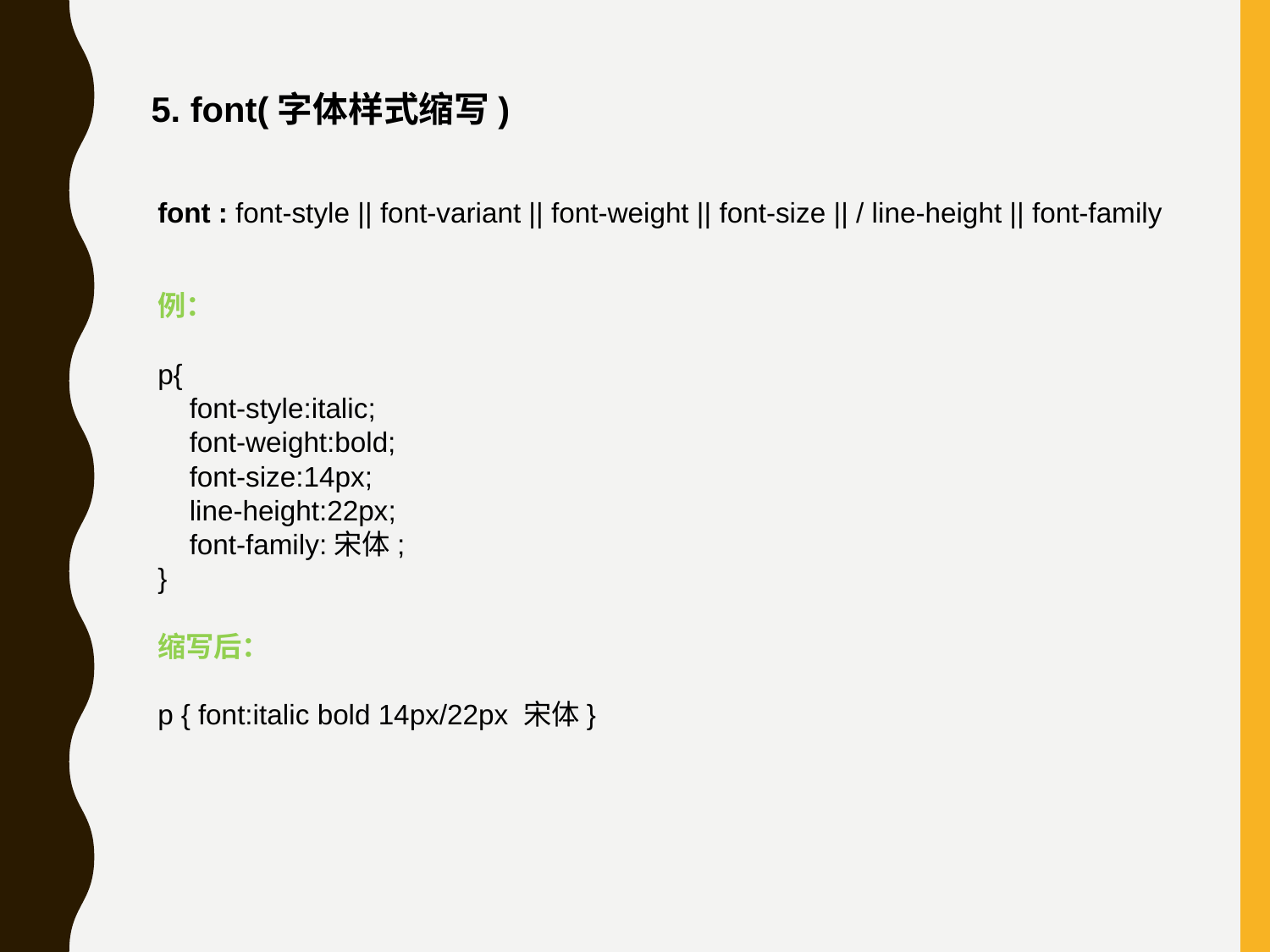

5. font(字体样式缩写)

font : font-style || font-variant || font-weight || font-size || / line-height || font-family

例：

p{
	font-style:italic;
	font-weight:bold;
	font-size:14px;
	line-height:22px;
	font-family:宋体;
}

缩写后：

p { font:italic bold 14px/22px 宋体}